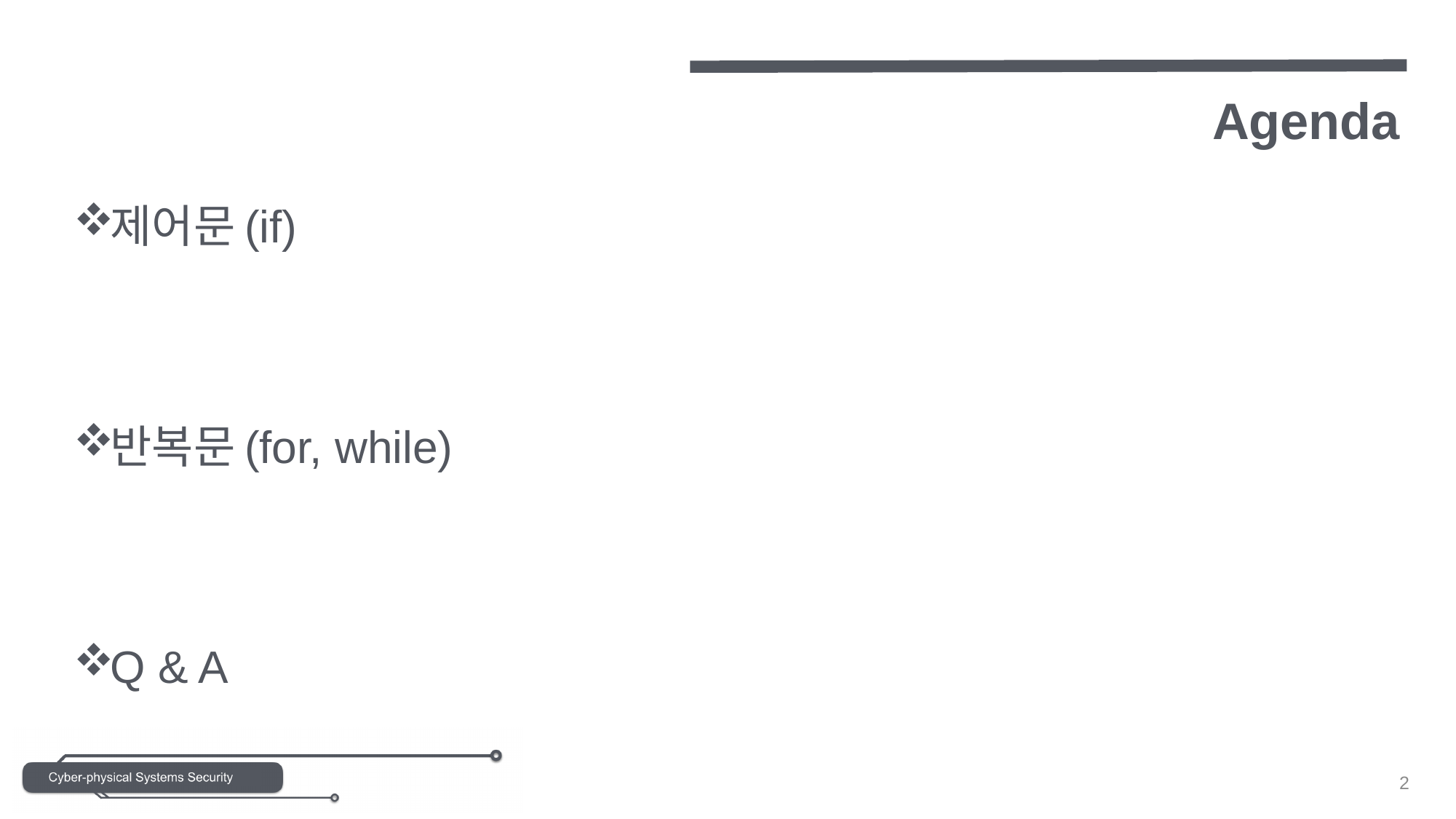

제어문(if)

반복문(for, while)

Q & A

2